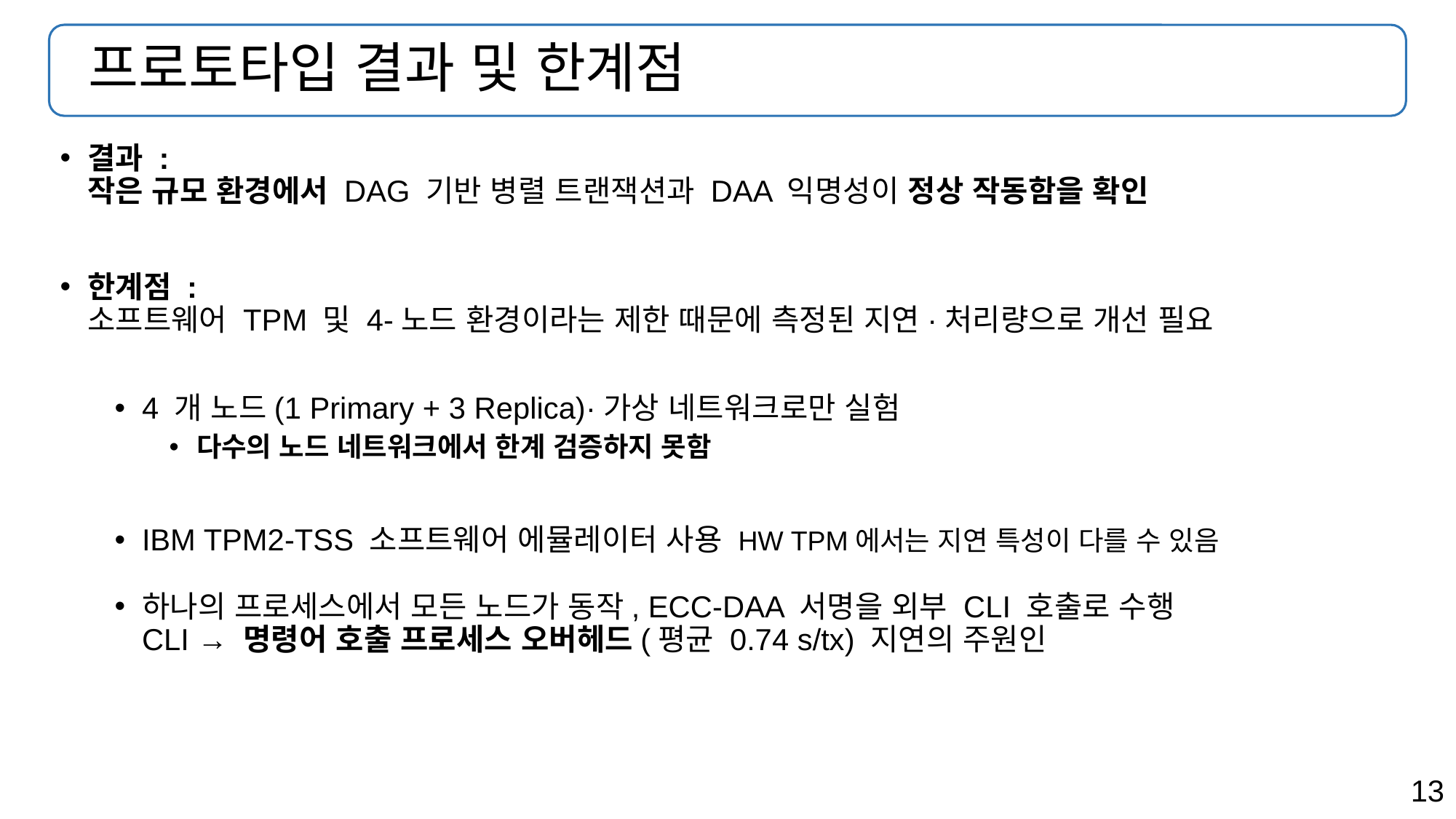

# 프로토타입 결과 및 한계점
결과 :
작은 규모 환경에서 DAG 기반 병렬 트랜잭션과 DAA 익명성이 정상 작동함을 확인

한계점 :
소프트웨어 TPM 및 4-노드 환경이라는 제한 때문에 측정된 지연·처리량으로 개선 필요

4 개 노드(1 Primary + 3 Replica)·가상 네트워크로만 실험
다수의 노드 네트워크에서 한계 검증하지 못함

IBM TPM2-TSS 소프트웨어 에뮬레이터 사용 HW TPM에서는 지연 특성이 다를 수 있음
하나의 프로세스에서 모든 노드가 동작, ECC-DAA 서명을 외부 CLI 호출로 수행
CLI → 명령어 호출 프로세스 오버헤드(평균 0.74 s/tx) 지연의 주원인